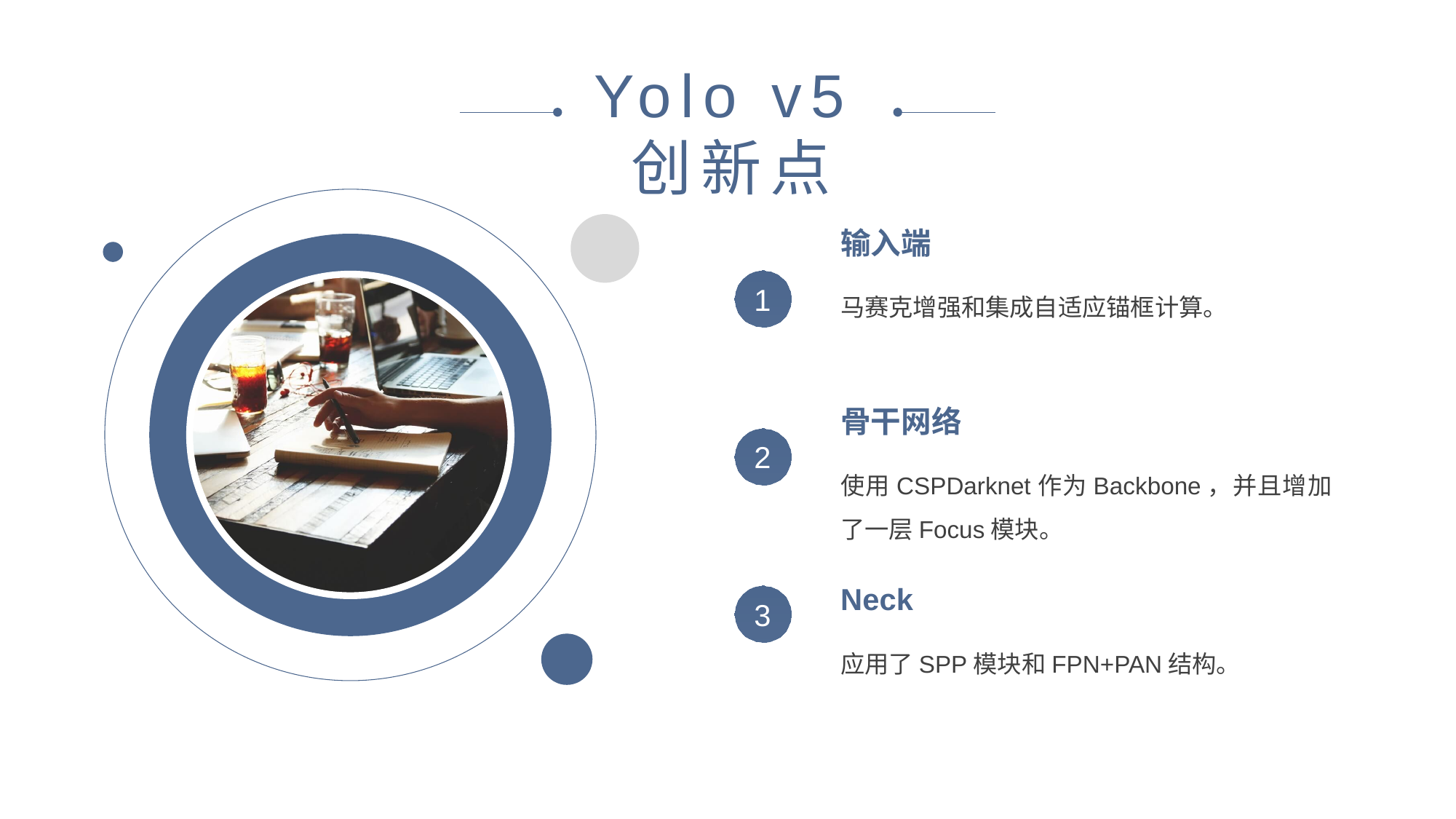

Yolo v5创新点

输入端

1

马赛克增强和集成自适应锚框计算。
骨干网络
2
使用CSPDarknet作为Backbone，并且增加了一层Focus模块。
Neck
3

应用了SPP模块和FPN+PAN结构。